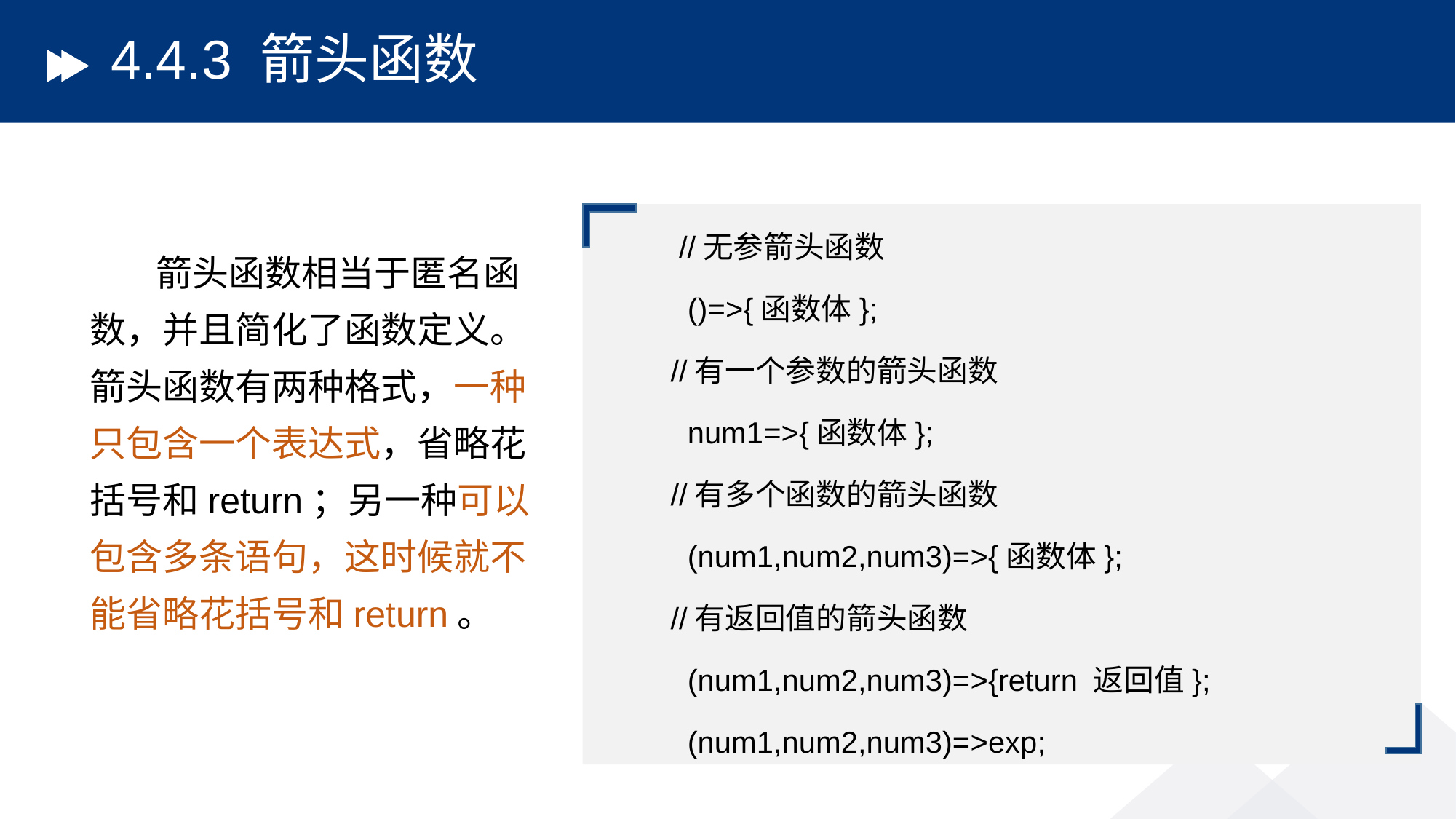

# 4.4.3 箭头函数

       //无参箭头函数
        ()=>{函数体};
      //有一个参数的箭头函数
        num1=>{函数体};
      //有多个函数的箭头函数
        (num1,num2,num3)=>{函数体};
      //有返回值的箭头函数
        (num1,num2,num3)=>{return 返回值};
        (num1,num2,num3)=>exp;

       箭头函数相当于匿名函数，并且简化了函数定义。箭头函数有两种格式，一种只包含一个表达式，省略花括号和return；另一种可以包含多条语句，这时候就不能省略花括号和return。